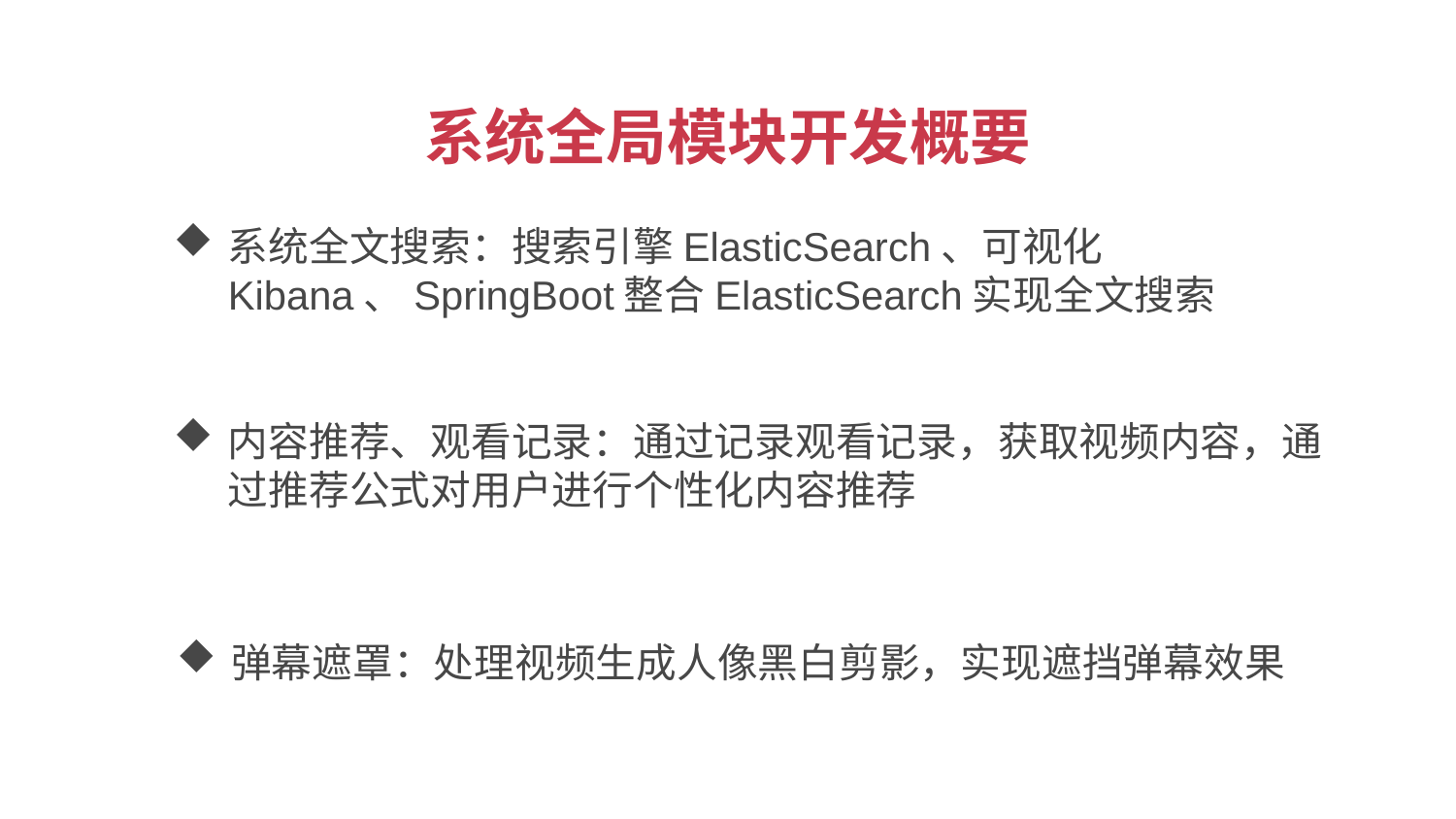

系统全局模块开发概要
系统全文搜索：搜索引擎ElasticSearch、可视化Kibana、SpringBoot整合ElasticSearch实现全文搜索
内容推荐、观看记录：通过记录观看记录，获取视频内容，通过推荐公式对用户进行个性化内容推荐
弹幕遮罩：处理视频生成人像黑白剪影，实现遮挡弹幕效果